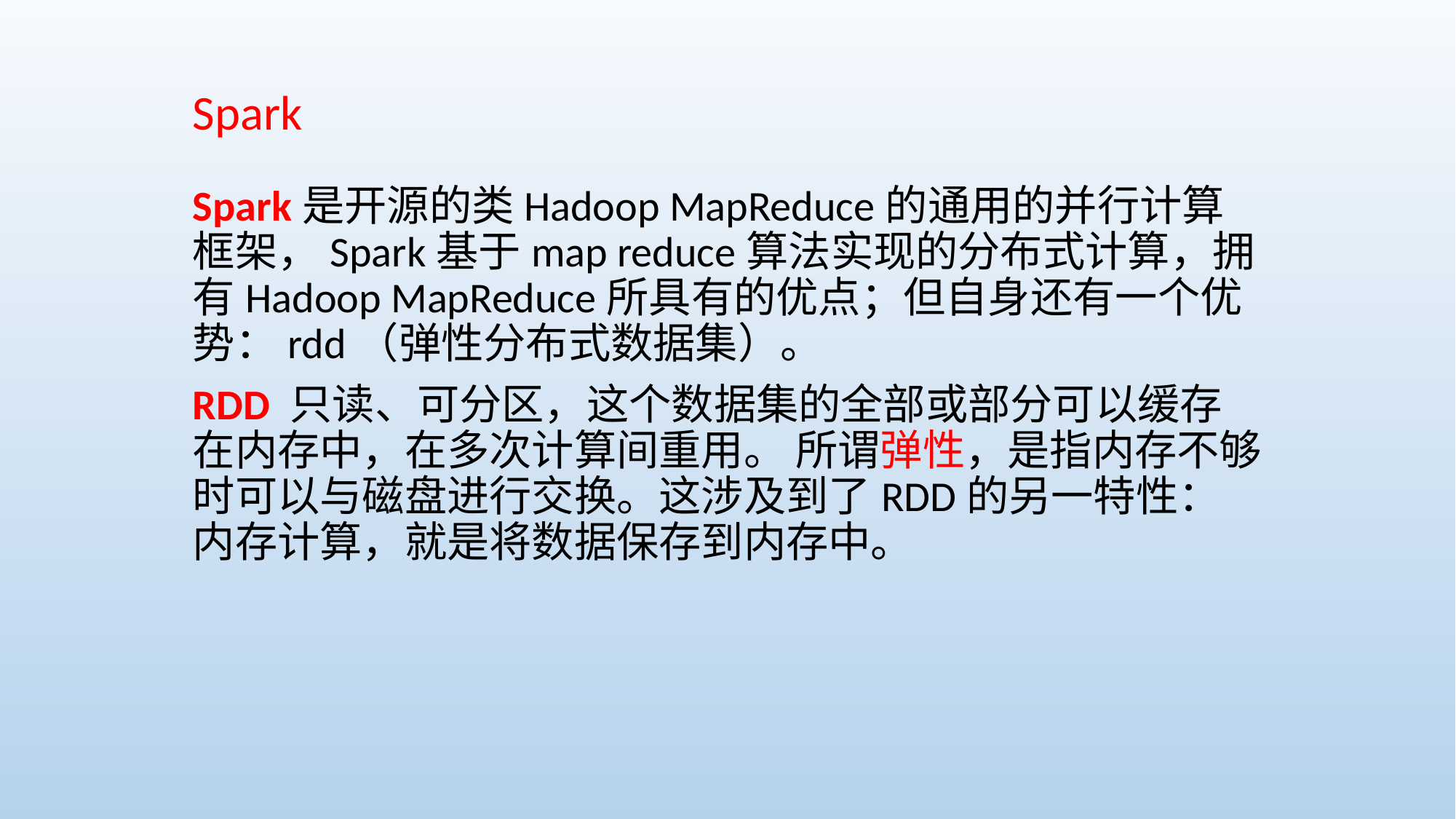

# Spark
Spark是开源的类Hadoop MapReduce的通用的并行计算框架，Spark基于map reduce算法实现的分布式计算，拥有Hadoop MapReduce所具有的优点；但自身还有一个优势：rdd（弹性分布式数据集）。
RDD 只读、可分区，这个数据集的全部或部分可以缓存在内存中，在多次计算间重用。 所谓弹性，是指内存不够时可以与磁盘进行交换。这涉及到了RDD的另一特性：内存计算，就是将数据保存到内存中。